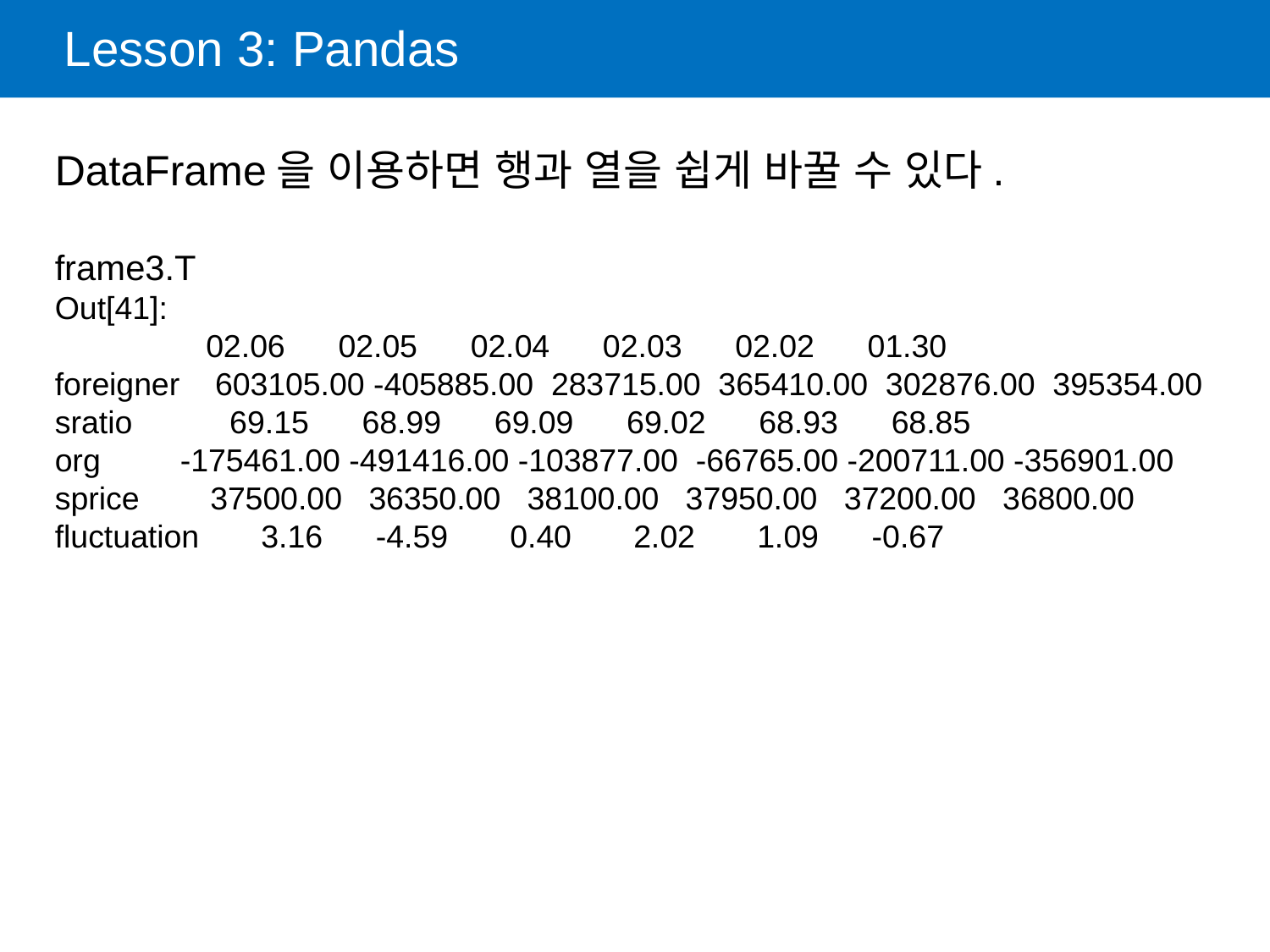

# Lesson 3: Pandas
DataFrame을 이용하면 행과 열을 쉽게 바꿀 수 있다.

frame3.T
Out[41]:
                 02.06      02.05      02.04      02.03      02.02      01.30
foreigner    603105.00 -405885.00  283715.00  365410.00  302876.00  395354.00
sratio           69.15      68.99      69.09      69.02      68.93      68.85
org         -175461.00 -491416.00 -103877.00  -66765.00 -200711.00 -356901.00
sprice        37500.00   36350.00   38100.00   37950.00   37200.00   36800.00
fluctuation       3.16      -4.59       0.40       2.02       1.09      -0.67